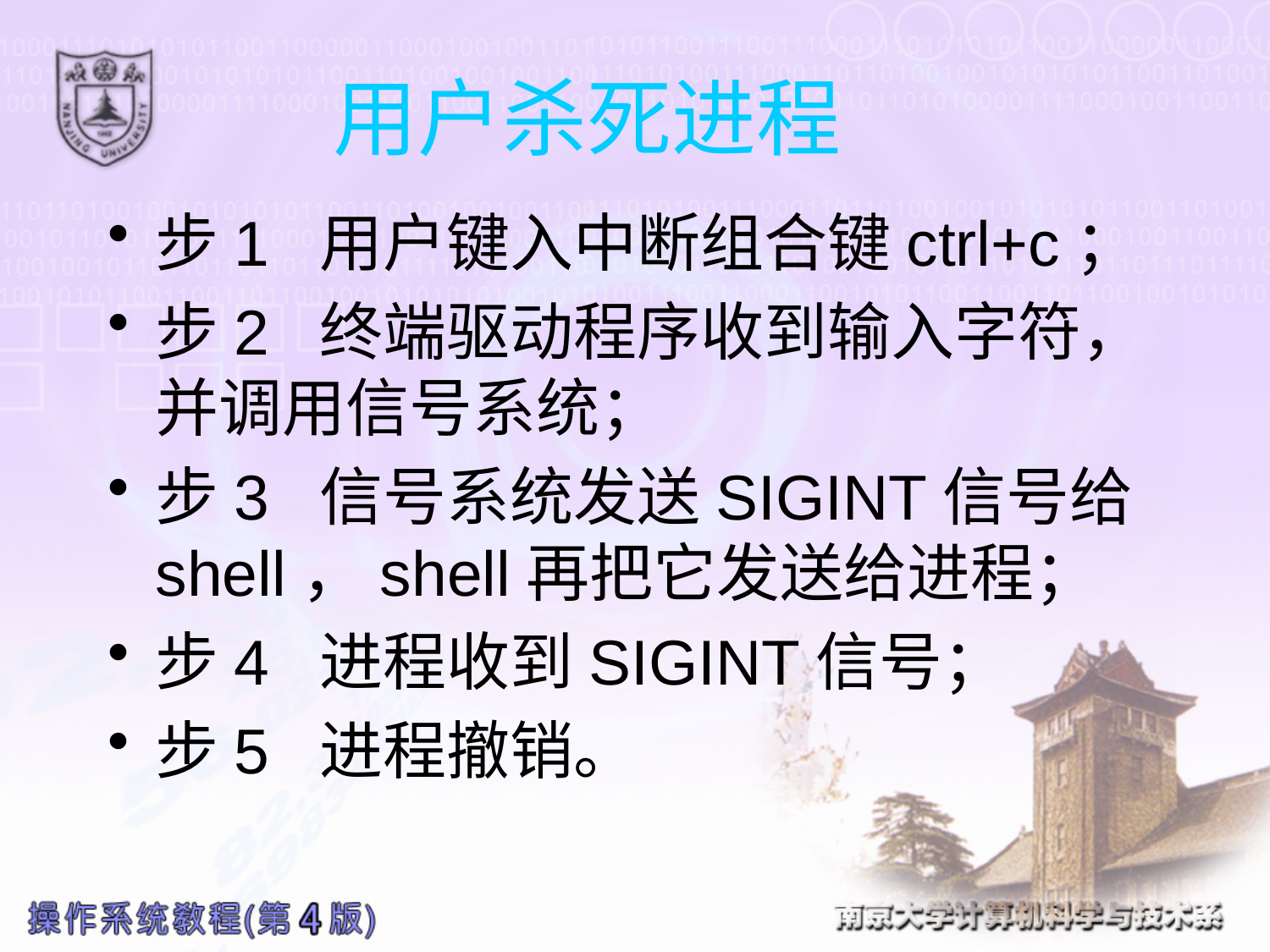

# 用户杀死进程
步1  用户键入中断组合键ctrl+c；
步2  终端驱动程序收到输入字符，并调用信号系统；
步3  信号系统发送SIGINT信号给shell，shell再把它发送给进程；
步4  进程收到SIGINT信号；
步5  进程撤销。